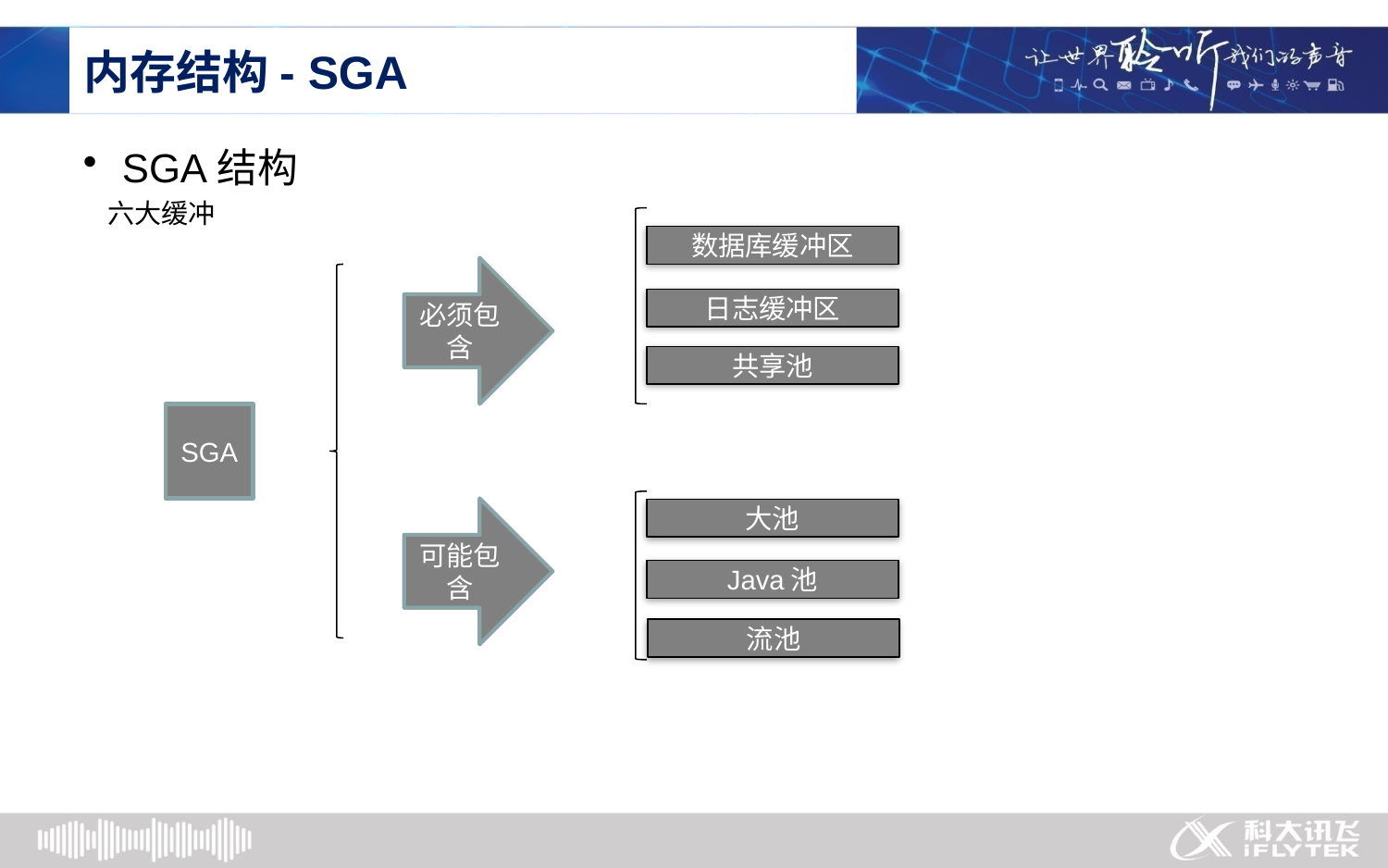

# 内存结构- SGA
SGA结构
   六大缓冲

数据库缓冲区
必须包含

日志缓冲区
共享池
SGA

可能包含
大池
Java池
流池